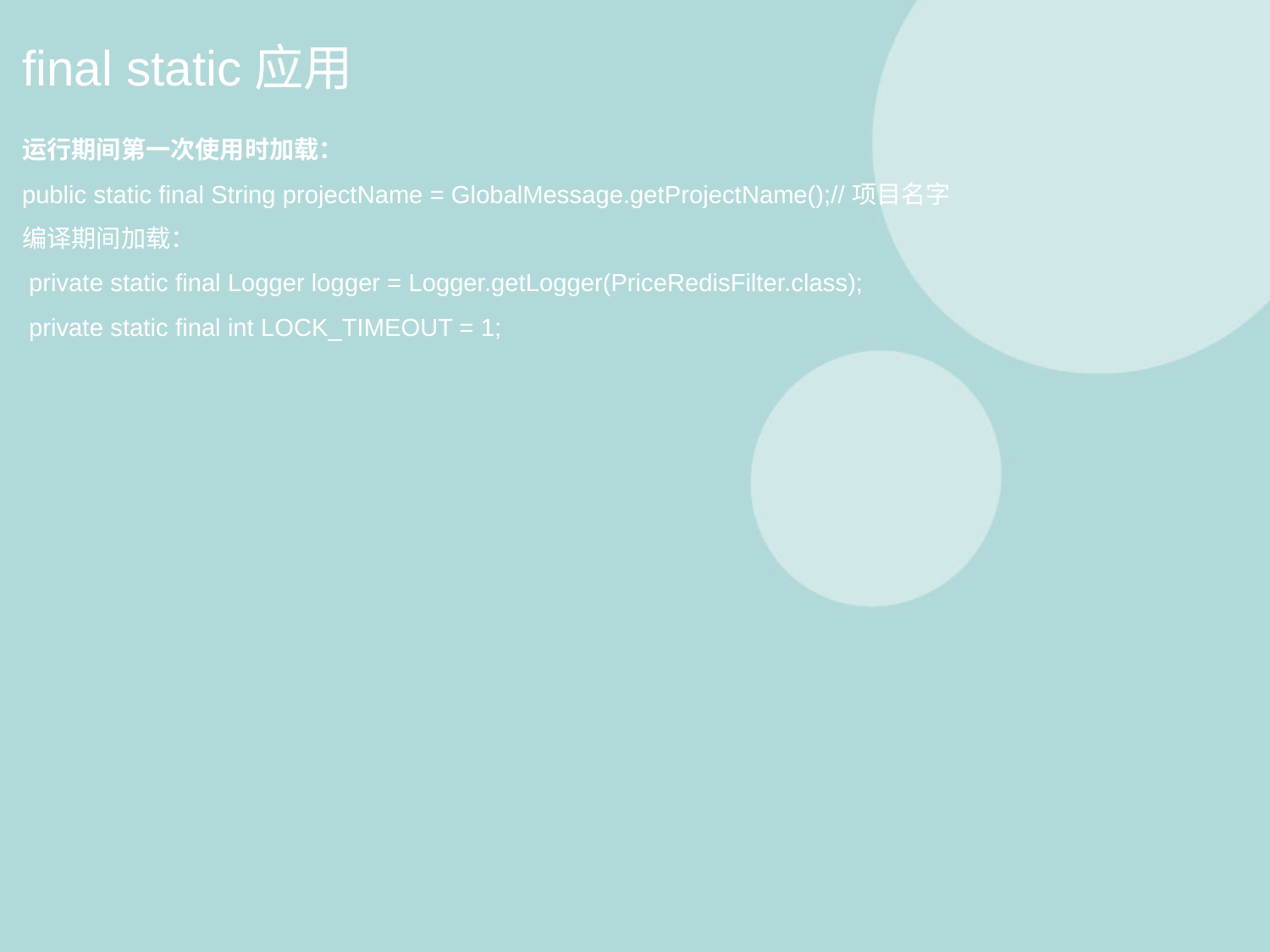

# final static应用
运行期间第一次使用时加载：
public static final String projectName = GlobalMessage.getProjectName();//项目名字
编译期间加载：
 private static final Logger logger = Logger.getLogger(PriceRedisFilter.class);
 private static final int LOCK_TIMEOUT = 1;